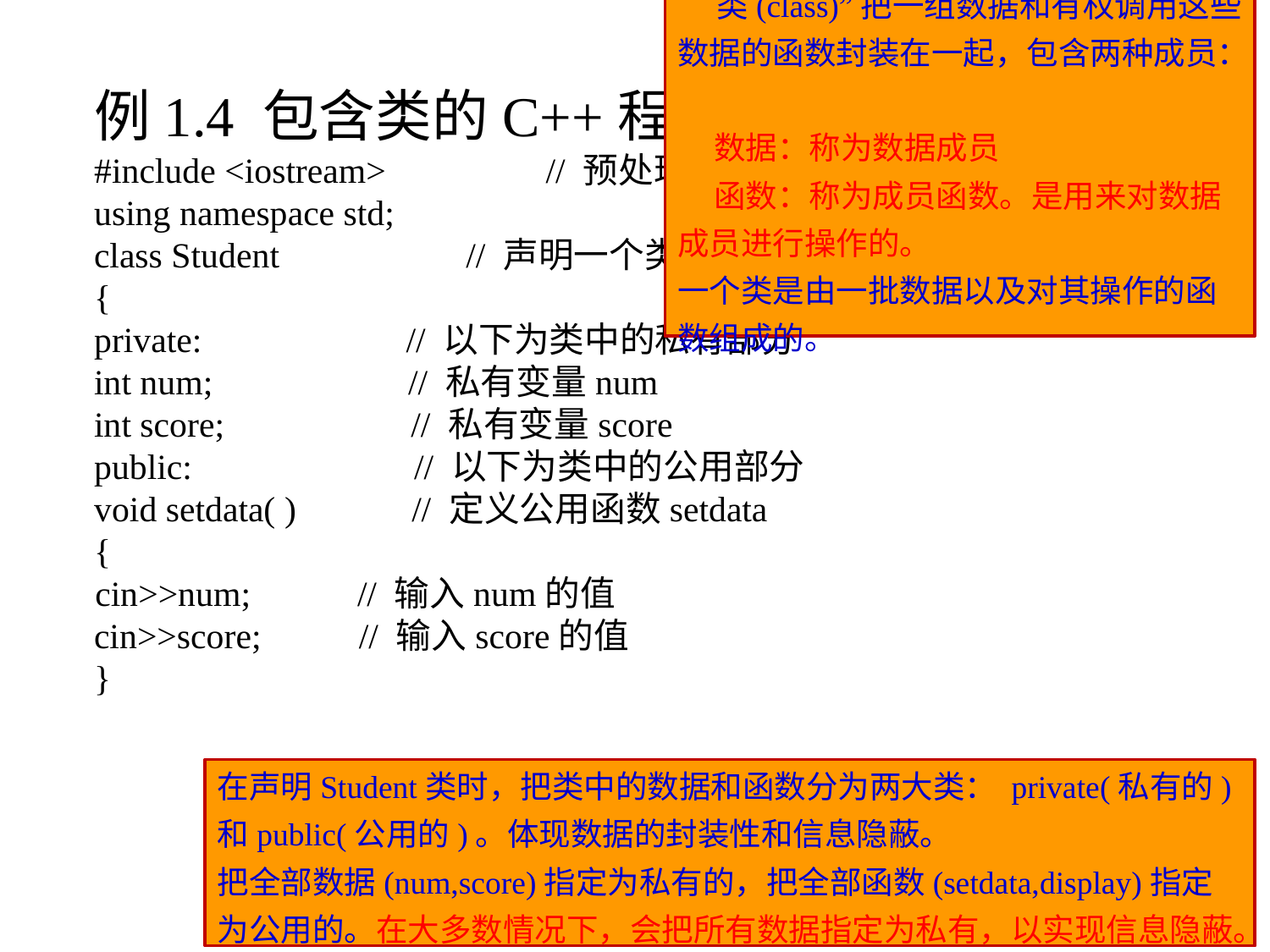

“类(class)”把一组数据和有权调用这些数据的函数封装在一起，包含两种成员：
    数据：称为数据成员
    函数：称为成员函数。是用来对数据成员进行操作的。
一个类是由一批数据以及对其操作的函数组成的。
例1.4 包含类的C++程序。
#include <iostream>                  // 预处理命令
using namespace std;
class Student                     // 声明一个类，类名为Student
{
private:                       // 以下为类中的私有部分
int num;                      // 私有变量num
int score;                     // 私有变量score
public:                         // 以下为类中的公用部分
void setdata( )             // 定义公用函数setdata
{
	cin>>num;            // 输入num的值
cin>>score;           // 输入score的值
}
在声明Student类时，把类中的数据和函数分为两大类： private(私有的)和public(公用的)。体现数据的封装性和信息隐蔽。
把全部数据(num,score)指定为私有的，把全部函数(setdata,display)指定为公用的。在大多数情况下，会把所有数据指定为私有，以实现信息隐蔽。